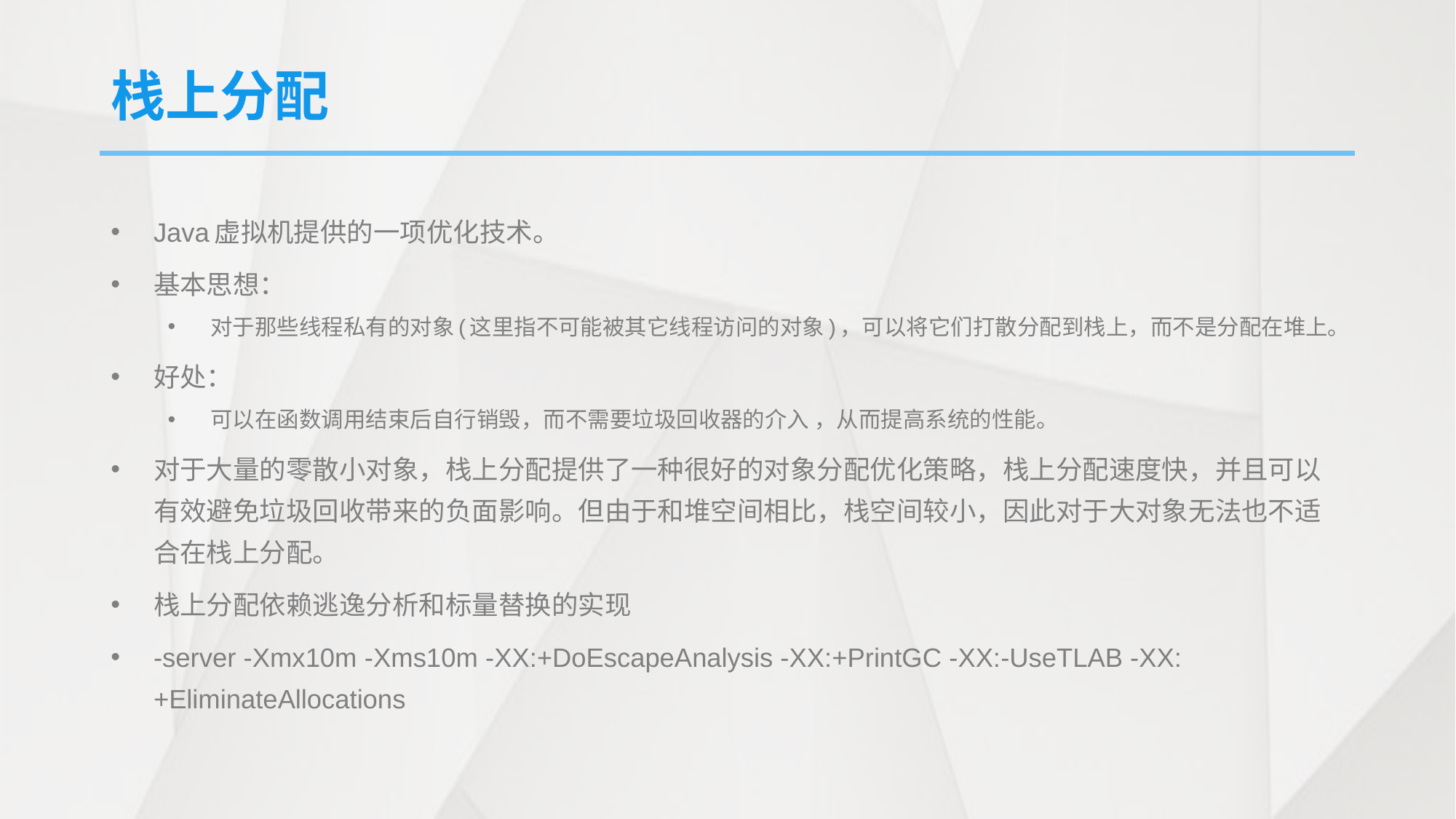

# 栈上分配
Java虚拟机提供的一项优化技术。
基本思想：
对于那些线程私有的对象(这里指不可能被其它线程访问的对象)，可以将它们打散分配到栈上，而不是分配在堆上。
好处：
可以在函数调用结束后自行销毁，而不需要垃圾回收器的介入 ，从而提高系统的性能。
对于大量的零散小对象，栈上分配提供了一种很好的对象分配优化策略，栈上分配速度快，并且可以有效避免垃圾回收带来的负面影响。但由于和堆空间相比，栈空间较小，因此对于大对象无法也不适合在栈上分配。
栈上分配依赖逃逸分析和标量替换的实现
-server -Xmx10m -Xms10m -XX:+DoEscapeAnalysis -XX:+PrintGC -XX:-UseTLAB -XX:+EliminateAllocations